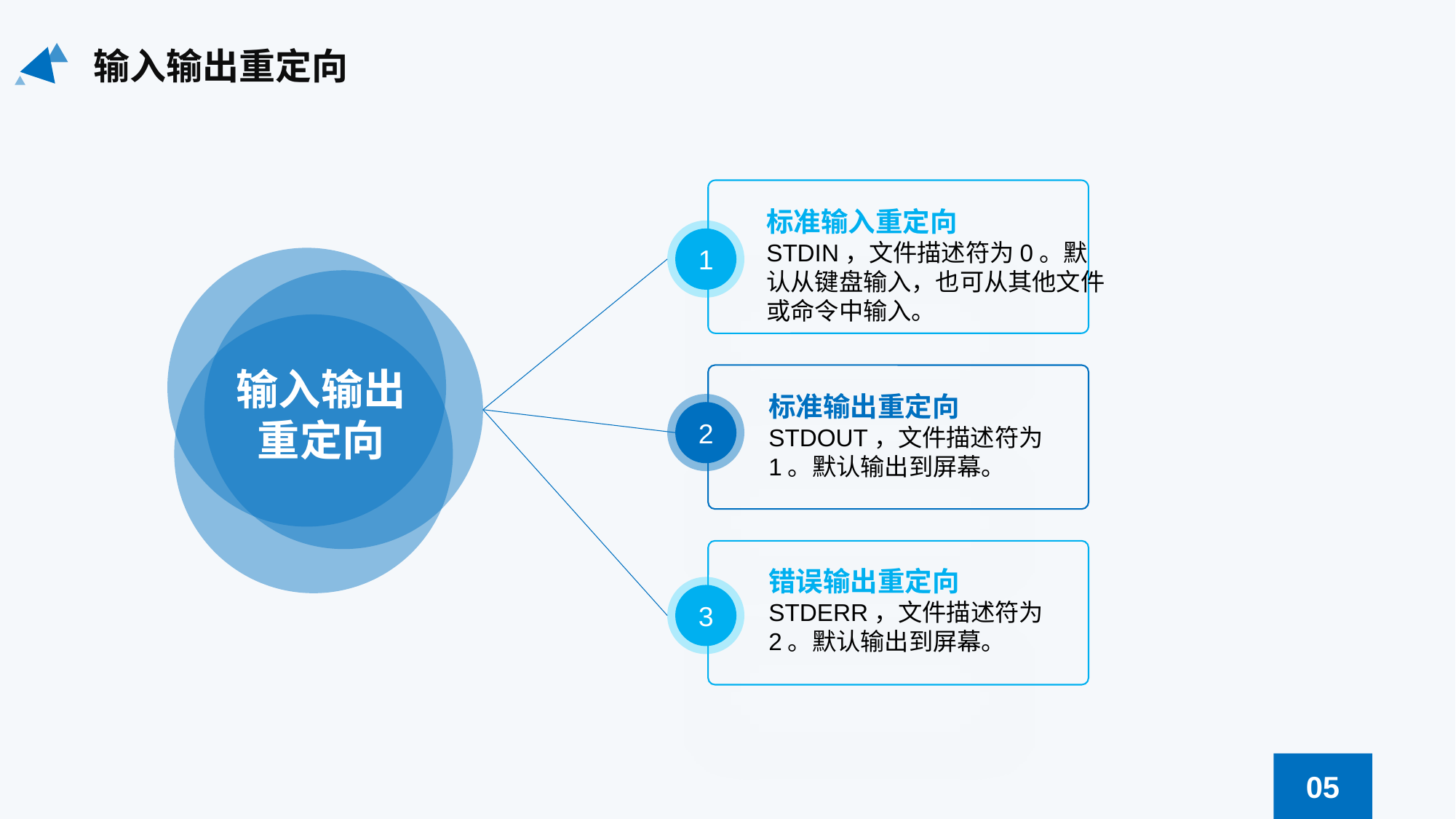

输入输出重定向

标准输入重定向
STDIN，文件描述符为0。默认从键盘输入，也可从其他文件或命令中输入。

1

输入输出重定向

标准输出重定向
STDOUT，文件描述符为1。默认输出到屏幕。

2

错误输出重定向
STDERR，文件描述符为2。默认输出到屏幕。

3

05